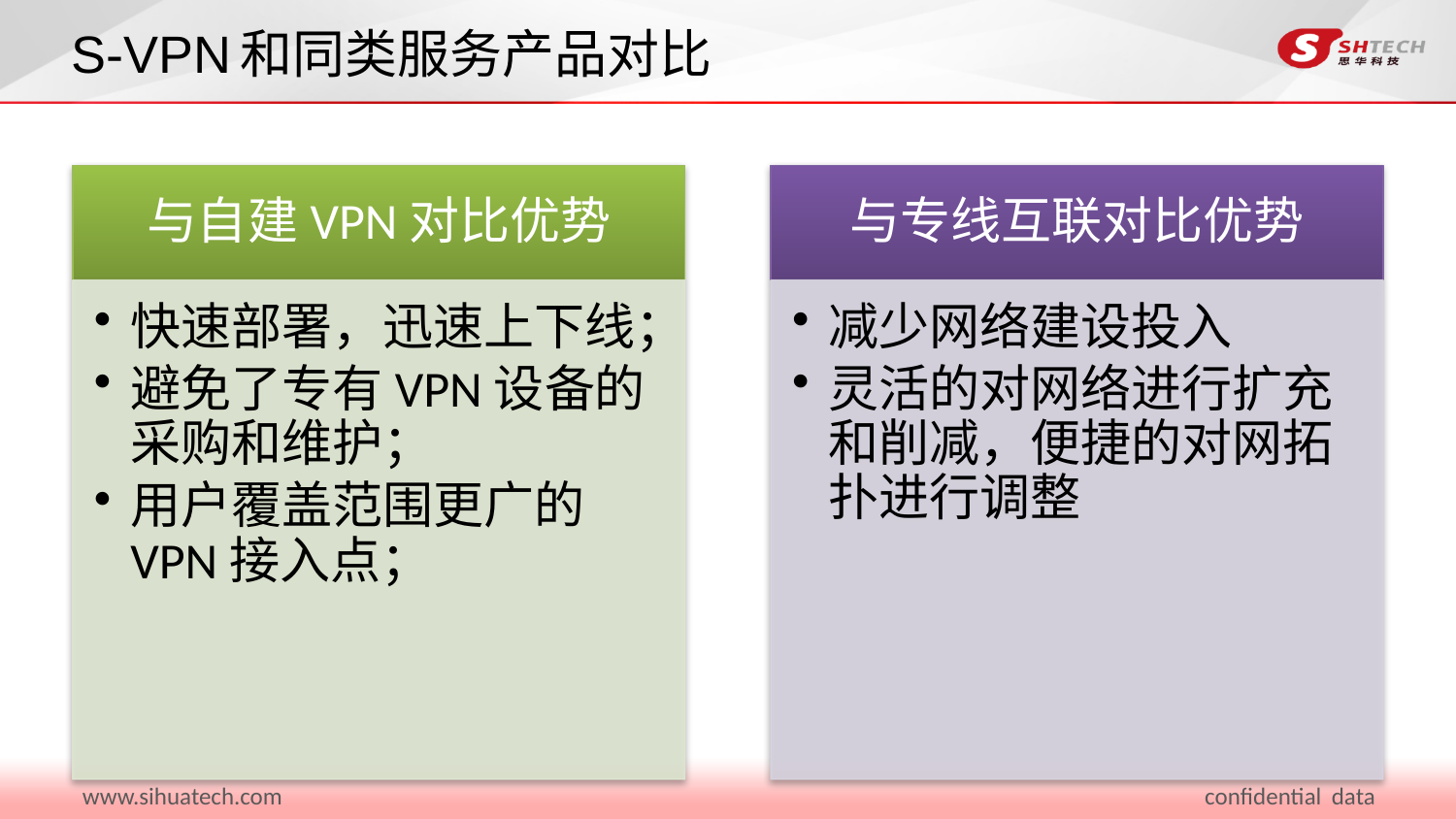

# S-VPN和同类服务产品对比
与自建VPN对比优势
快速部署，迅速上下线；
避免了专有VPN设备的采购和维护；
用户覆盖范围更广的VPN接入点；
与专线互联对比优势
减少网络建设投入
灵活的对网络进行扩充和削减，便捷的对网拓扑进行调整